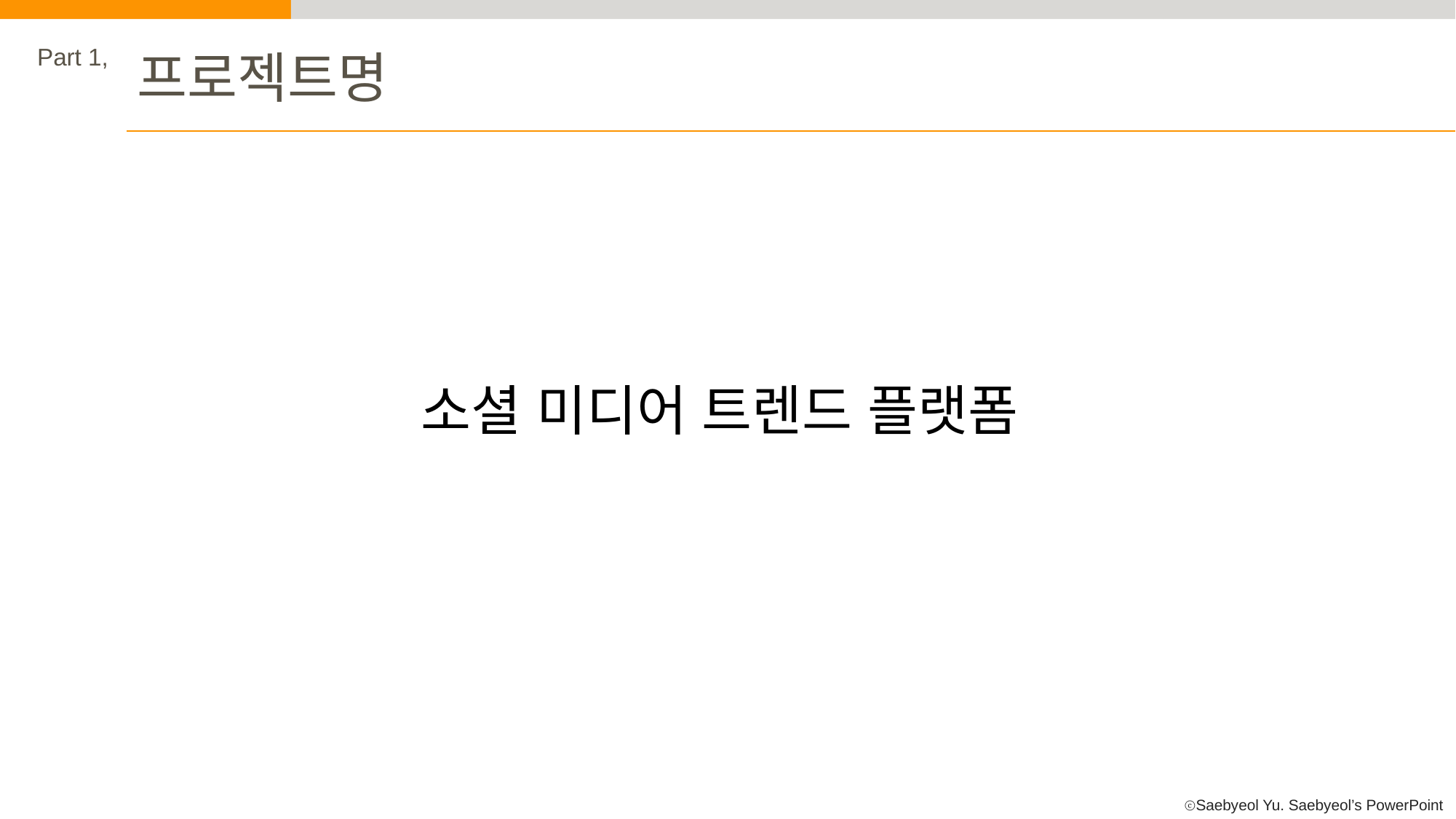

Part 1,
프로젝트명
소셜 미디어 트렌드 플랫폼